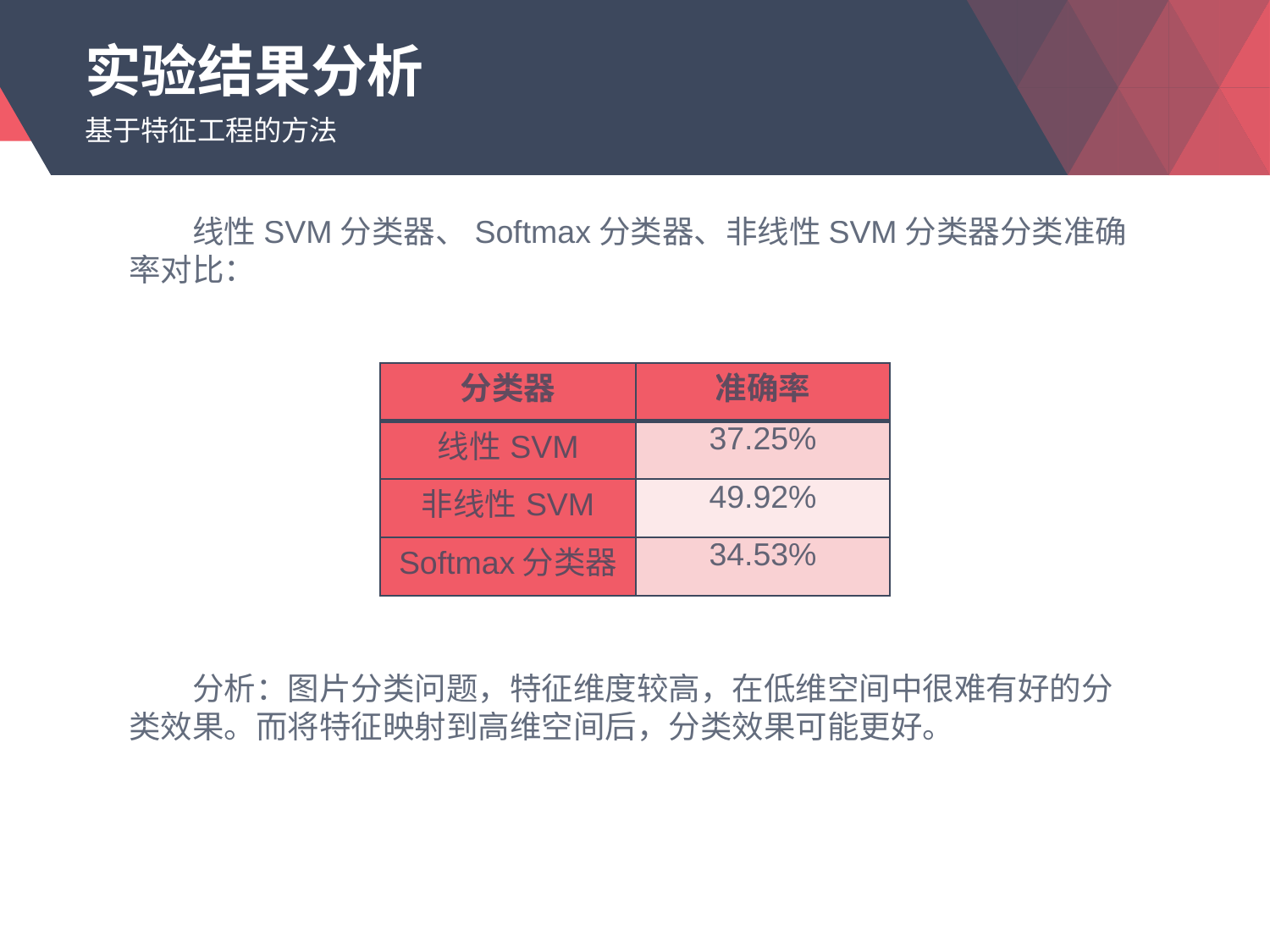

# 实验结果分析
基于特征工程的方法
线性SVM分类器、Softmax分类器、非线性SVM分类器分类准确率对比：
| 分类器 | 准确率 |
| --- | --- |
| 线性SVM | 37.25% |
| 非线性SVM | 49.92% |
| Softmax分类器 | 34.53% |
分析：图片分类问题，特征维度较高，在低维空间中很难有好的分类效果。而将特征映射到高维空间后，分类效果可能更好。